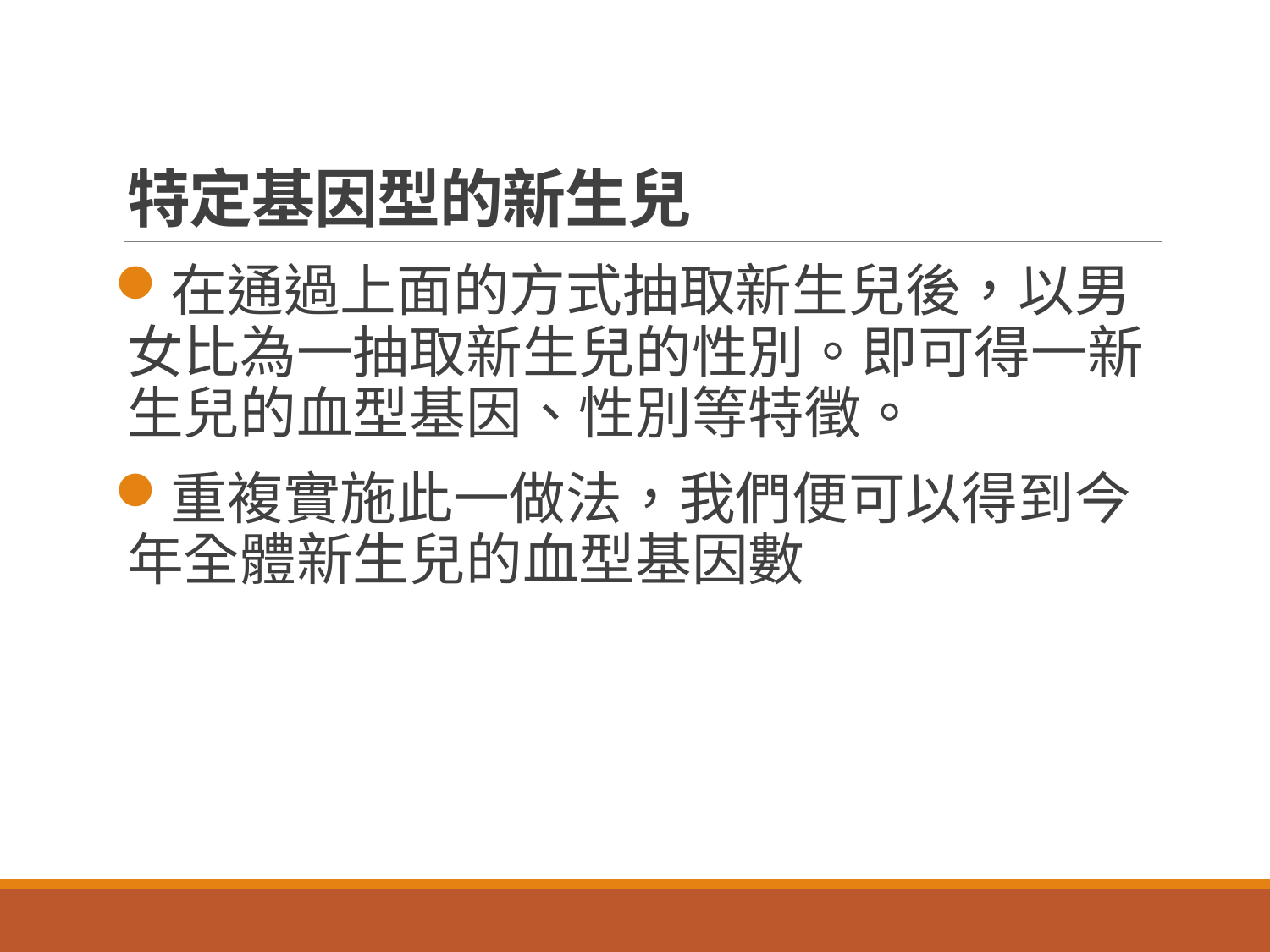

# 特定基因型的新生兒
在通過上面的方式抽取新生兒後，以男女比為一抽取新生兒的性別。即可得一新生兒的血型基因、性別等特徵。
重複實施此一做法，我們便可以得到今年全體新生兒的血型基因數